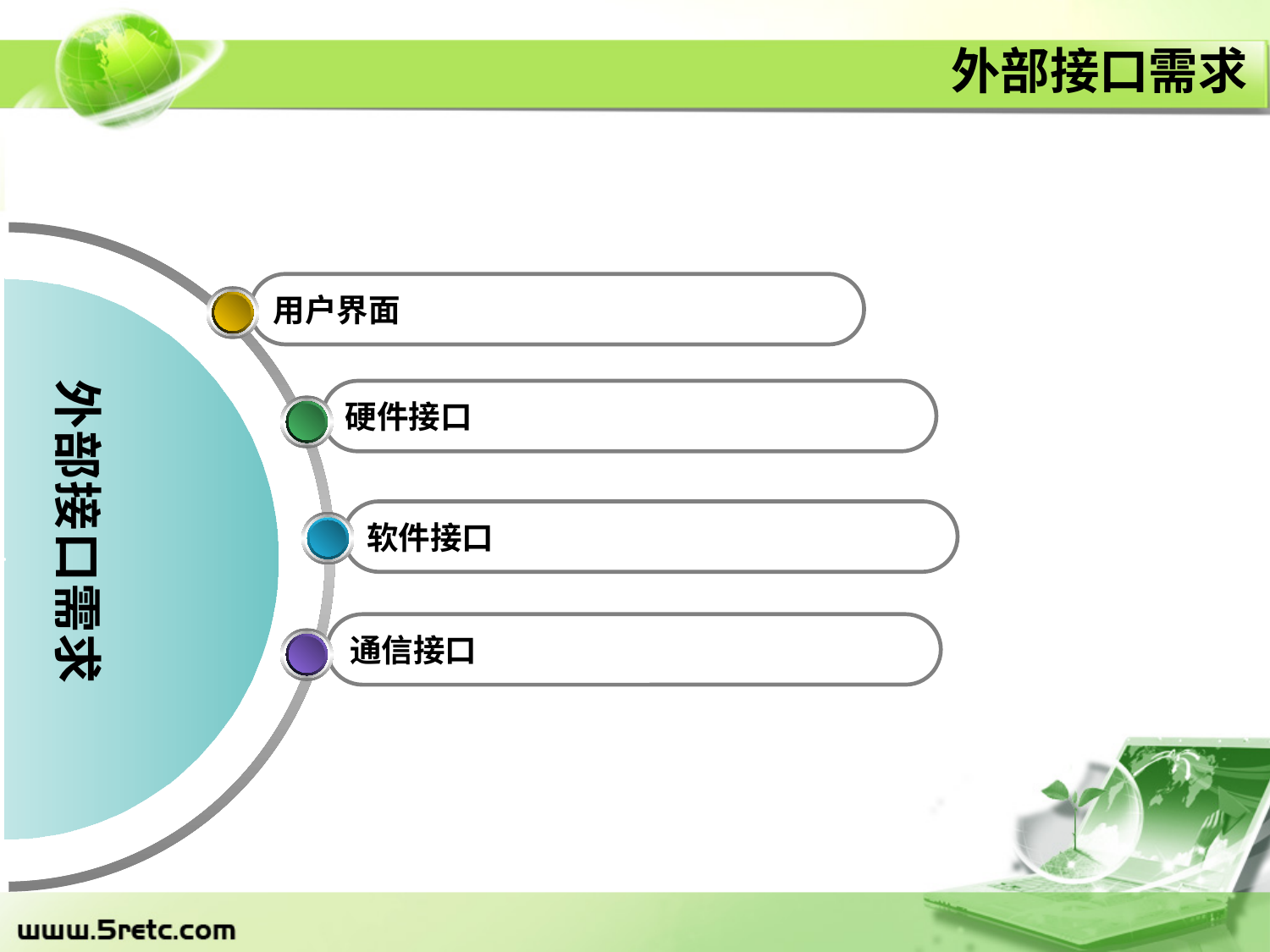

# 外部接口需求

用户界面

硬件接口

软件接口

通信接口

外部接口需求